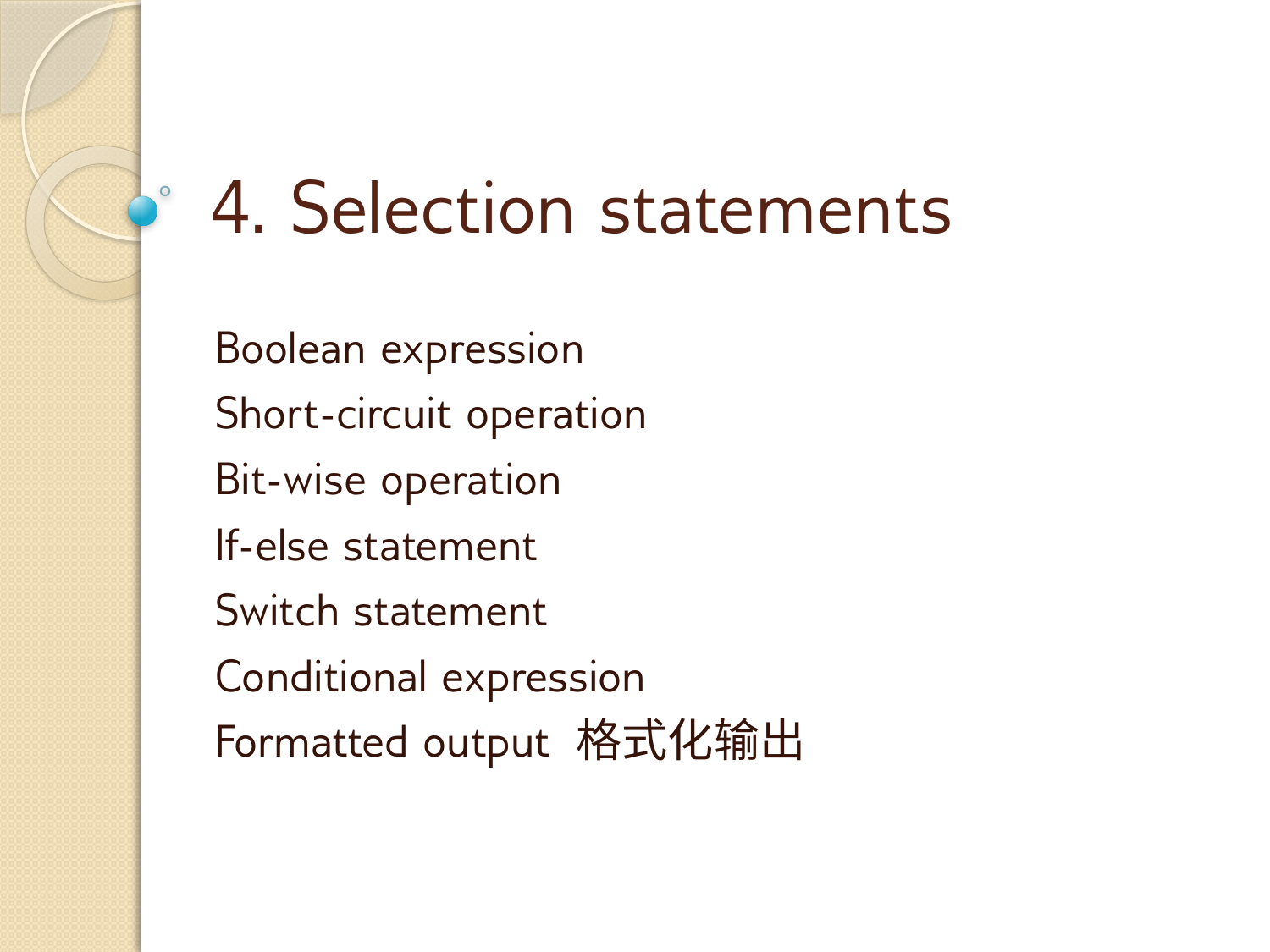

# 4. Selection statements
Boolean expression
Short-circuit operation
Bit-wise operation
If-else statement
Switch statement
Conditional expression
Formatted output 格式化输出